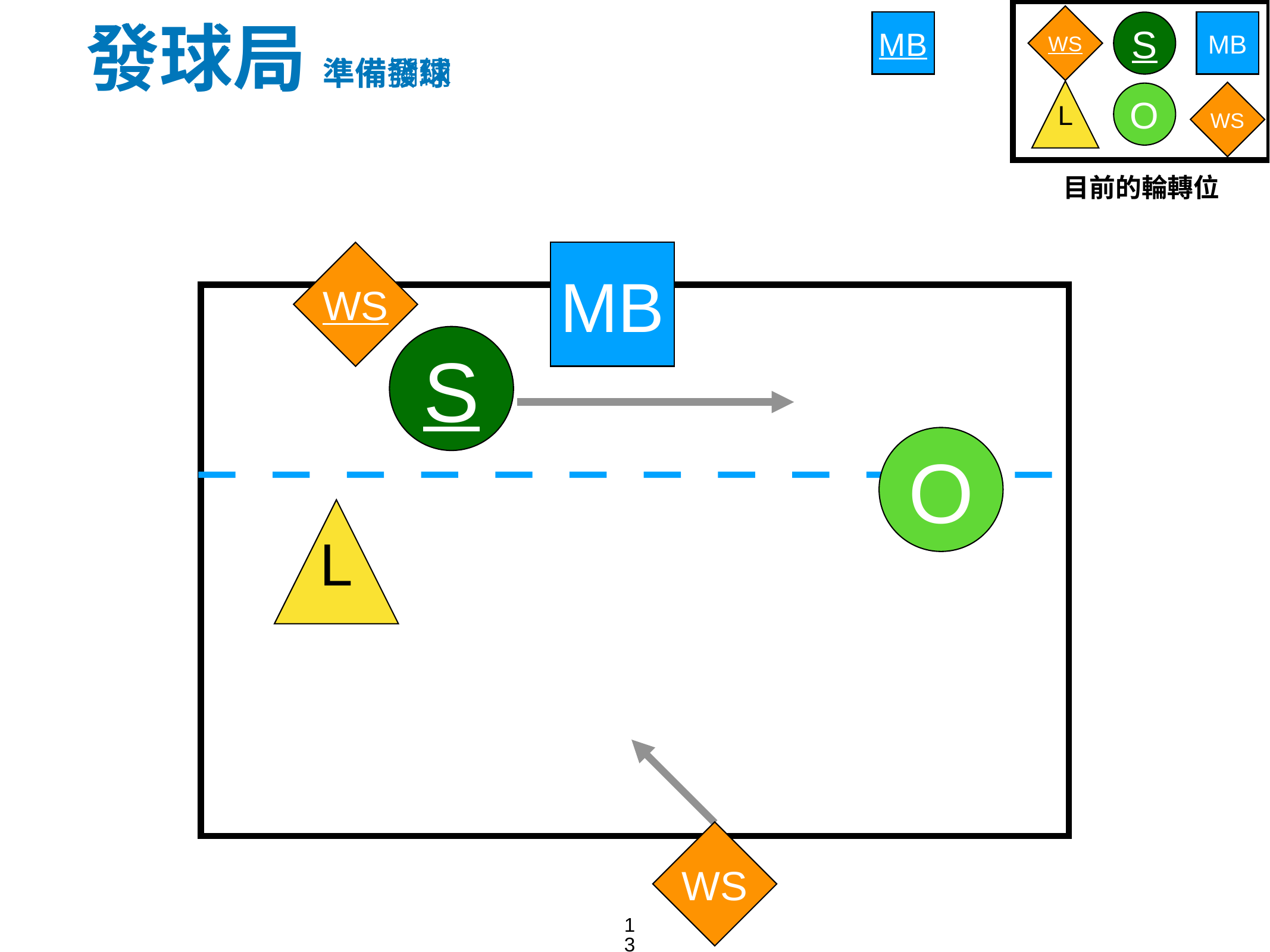

# 發球局 準備發球
發球局 準備攔網

WS
MB
S
MB
L
WS
O
目前的輪轉位
WS
MB

S

O

L

WS
13